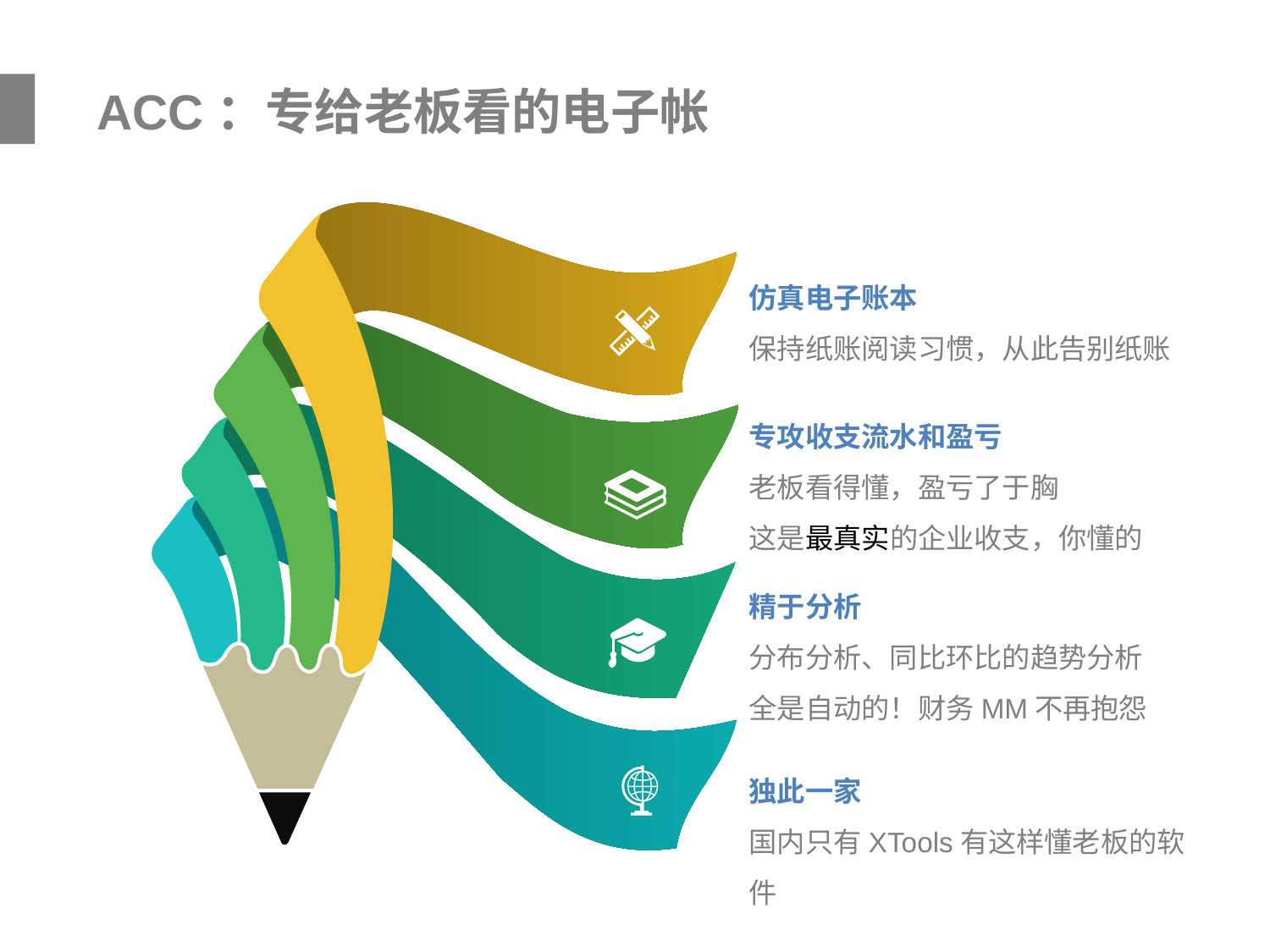

ACC：专给老板看的电子帐

仿真电子账本
保持纸账阅读习惯，从此告别纸账

专攻收支流水和盈亏
老板看得懂，盈亏了于胸
这是最真实的企业收支，你懂的

精于分析
分布分析、同比环比的趋势分析
全是自动的！财务MM不再抱怨

独此一家
国内只有XTools有这样懂老板的软件